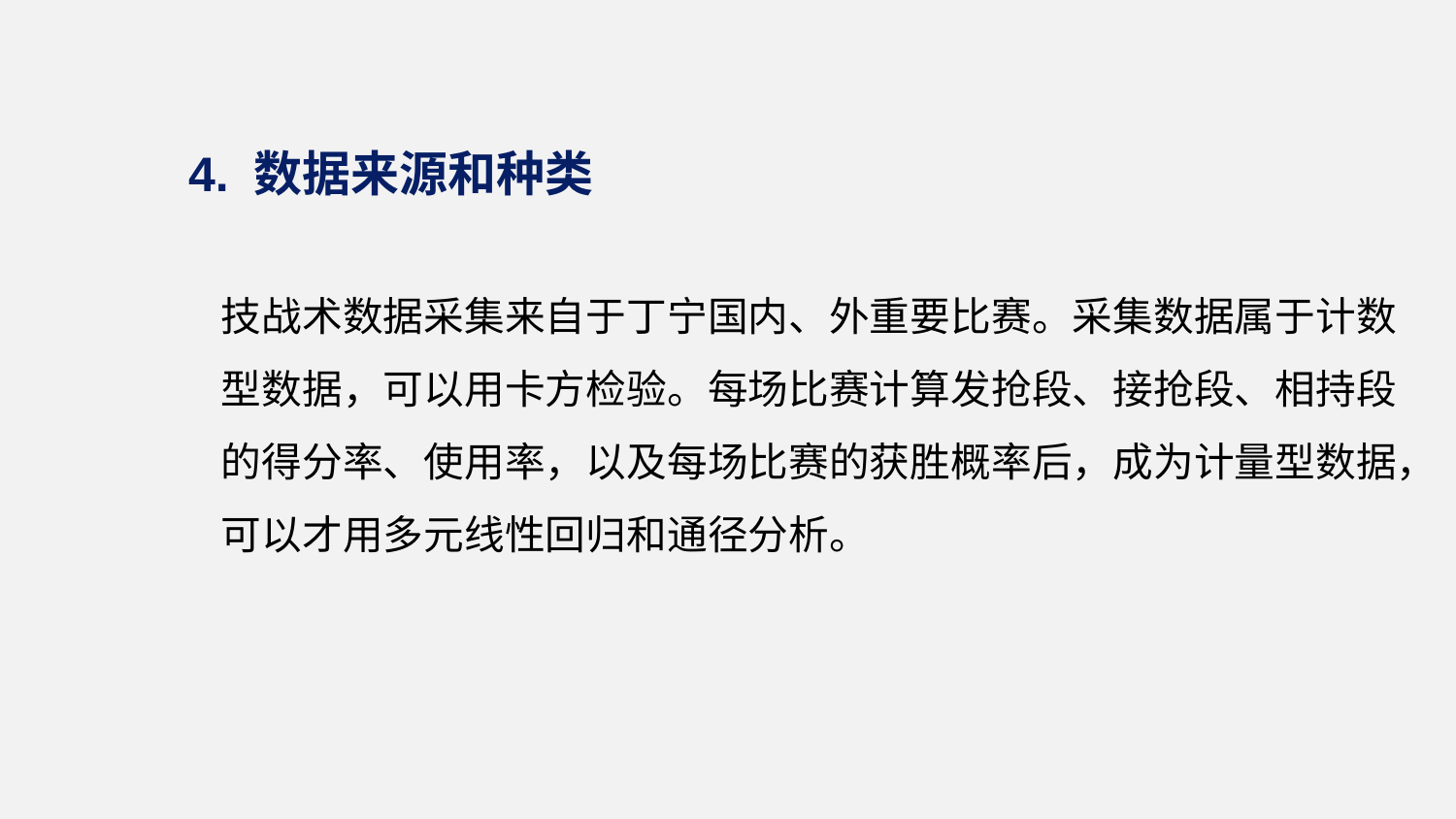

4. 数据来源和种类
技战术数据采集来自于丁宁国内、外重要比赛。采集数据属于计数型数据，可以用卡方检验。每场比赛计算发抢段、接抢段、相持段的得分率、使用率，以及每场比赛的获胜概率后，成为计量型数据，可以才用多元线性回归和通径分析。